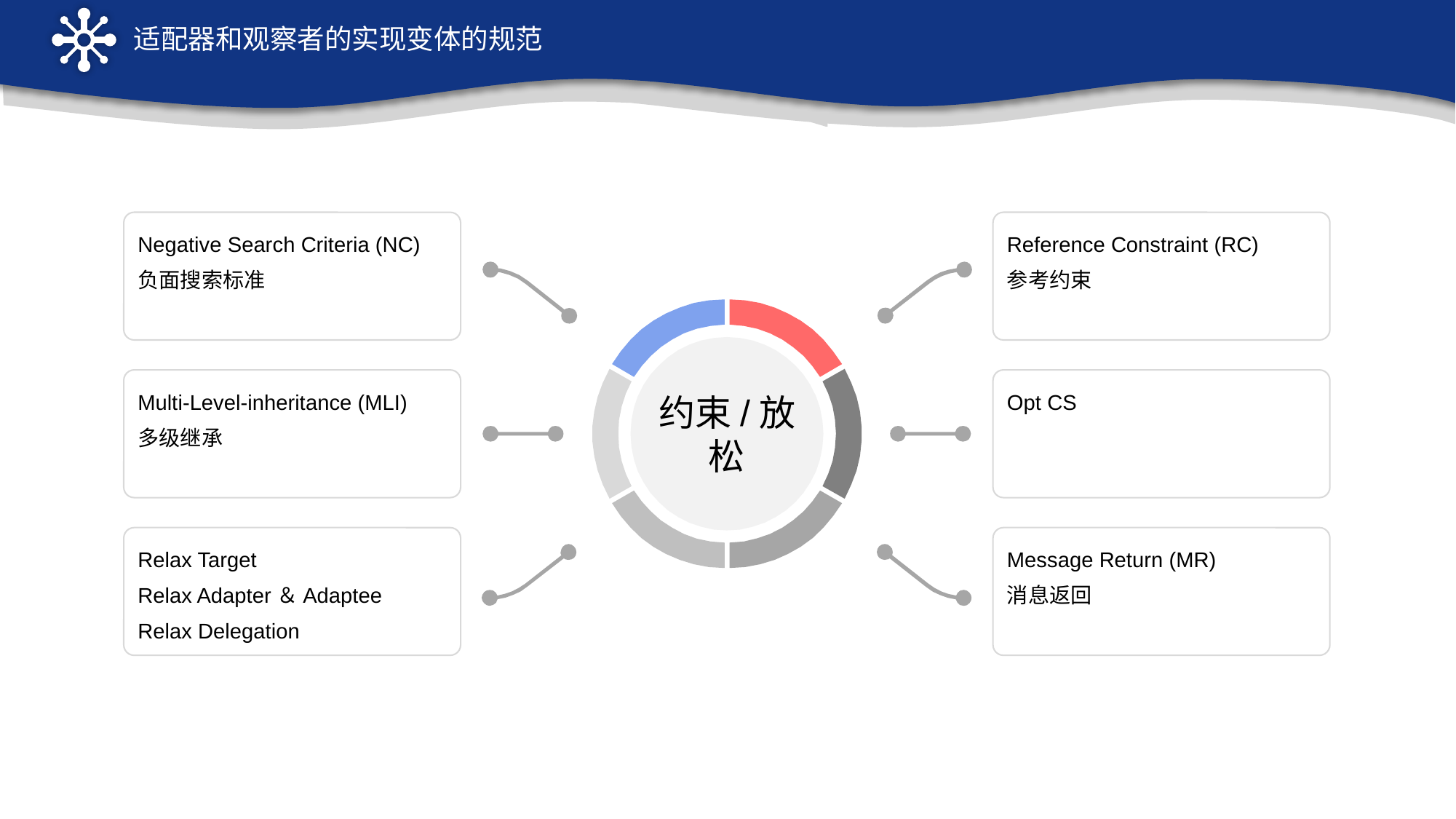

适配器和观察者的实现变体的规范
Negative Search Criteria (NC)
负面搜索标准
Reference Constraint (RC)
参考约束

约束/放松

Multi-Level-inheritance (MLI)
多级继承
Opt CS
Relax Target
Relax Adapter＆Adaptee
Relax Delegation
Message Return (MR)
消息返回